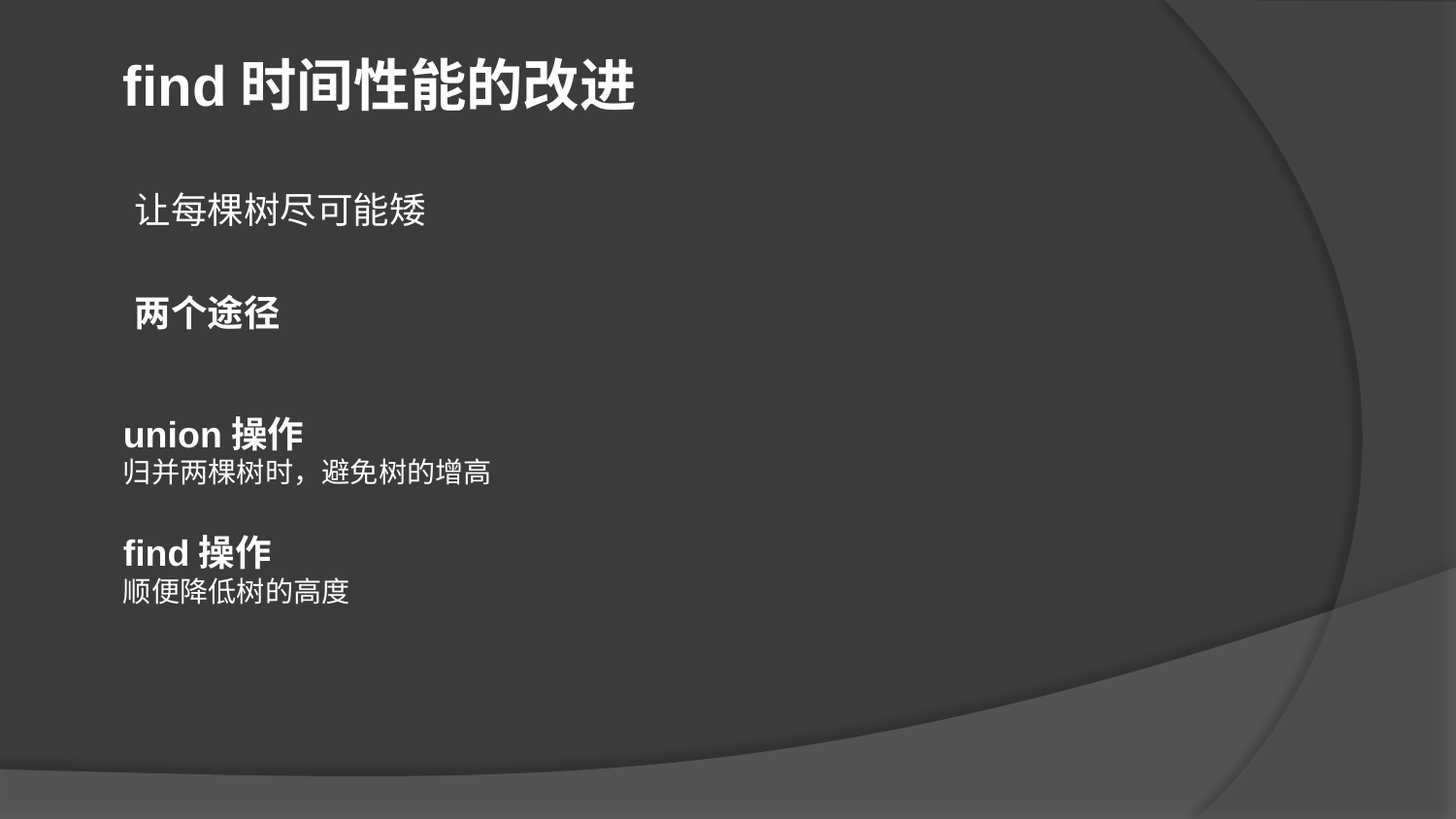

find时间性能的改进
让每棵树尽可能矮
两个途径
union操作
归并两棵树时，避免树的增高
find操作
顺便降低树的高度